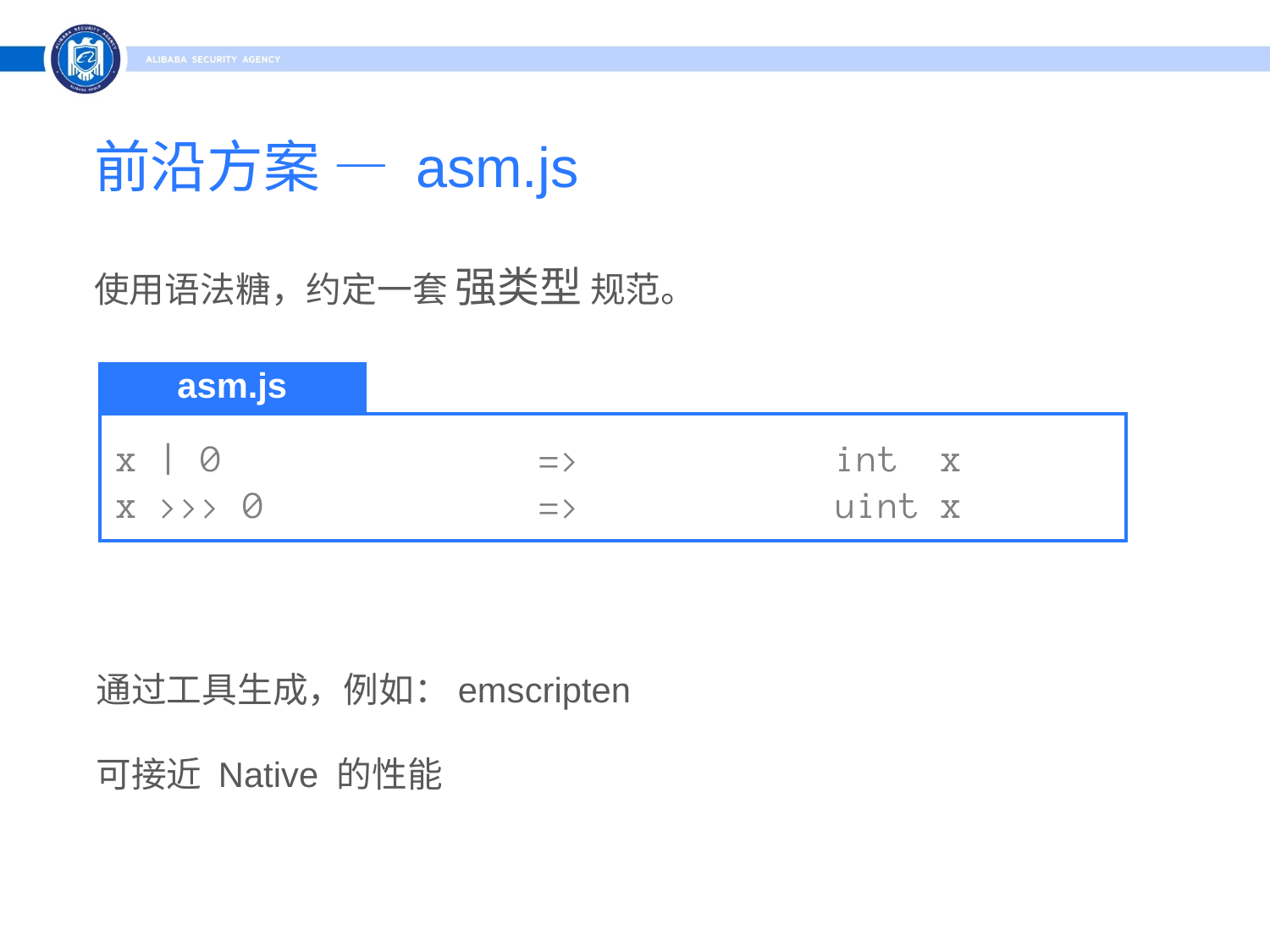

前沿方案 — asm.js
使用语法糖，约定一套 强类型 规范。
asm.js

x | 0               =>            int  x
x >>> 0             =>            uint x
通过工具生成，例如：emscripten
可接近 Native 的性能